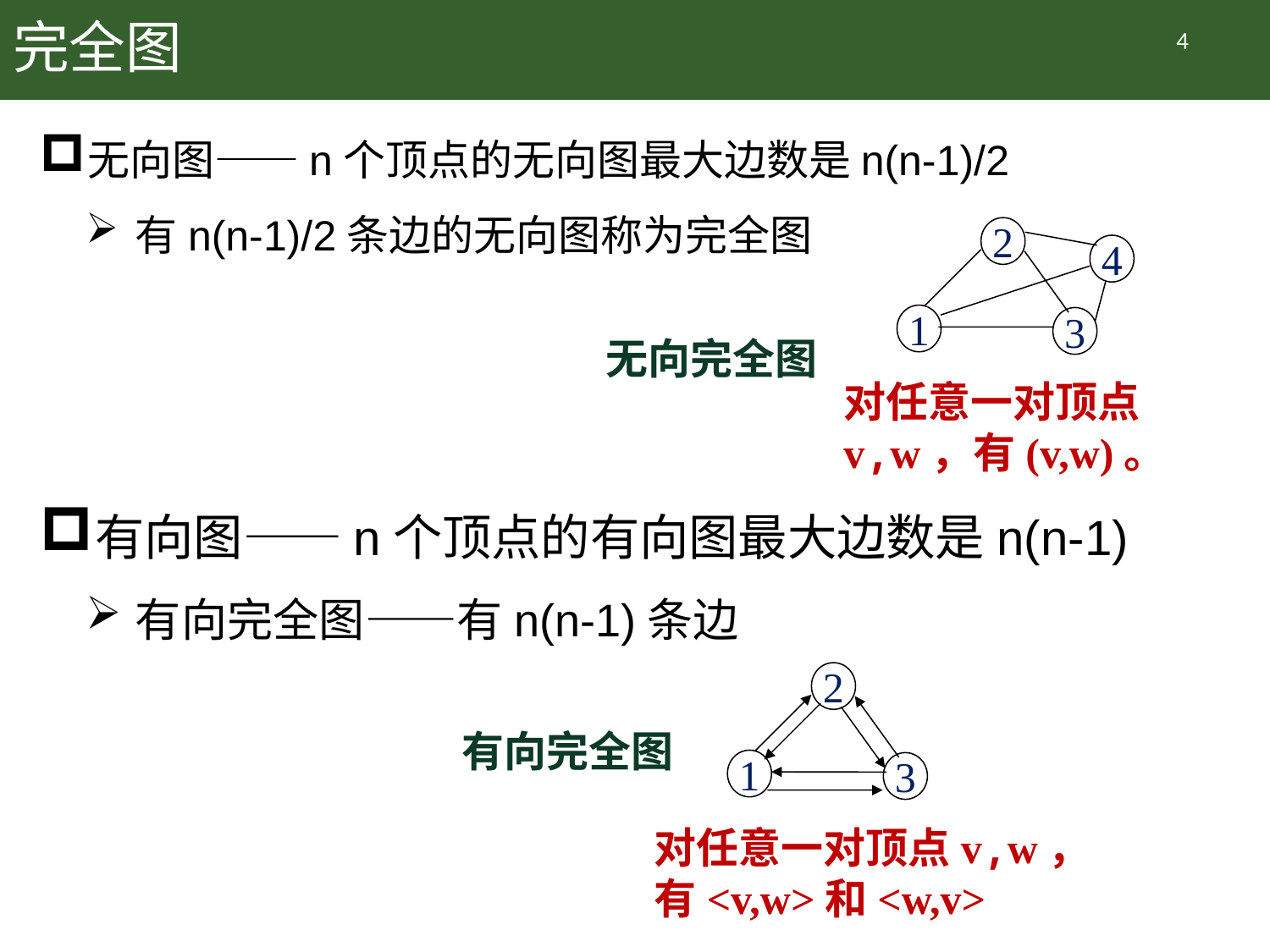

# 完全图
4
无向图——n个顶点的无向图最大边数是n(n-1)/2
有n(n-1)/2条边的无向图称为完全图

有向图——n个顶点的有向图最大边数是n(n-1)
有向完全图——有n(n-1)条边

2

4

1
3

无向完全图
对任意一对顶点v,w，有(v,w)。
2

1
3

对任意一对顶点v,w，有<v,w>和<w,v>
有向完全图